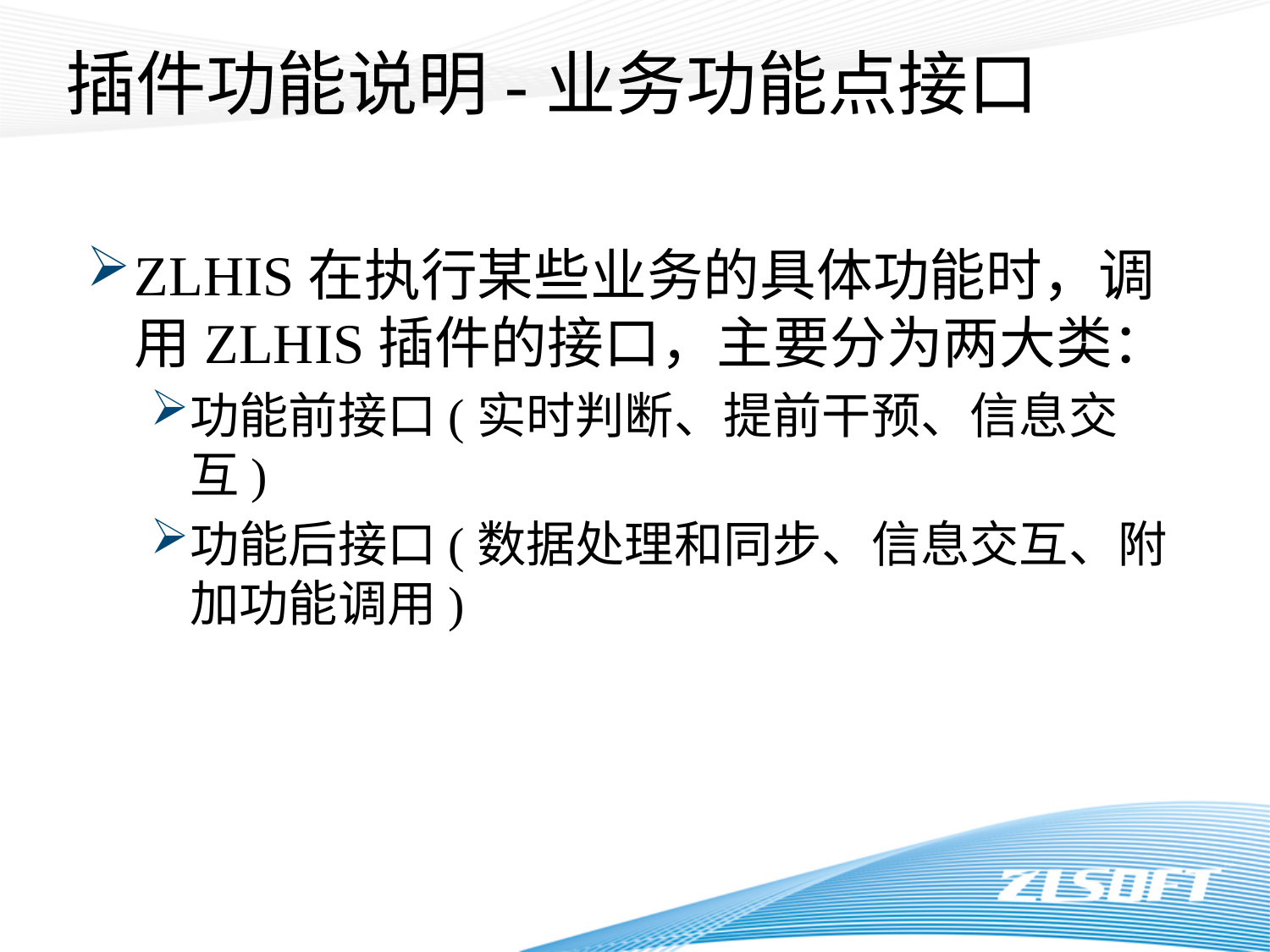

# 插件功能说明-业务功能点接口
ZLHIS在执行某些业务的具体功能时，调用ZLHIS插件的接口，主要分为两大类：
功能前接口(实时判断、提前干预、信息交互)
功能后接口(数据处理和同步、信息交互、附加功能调用)